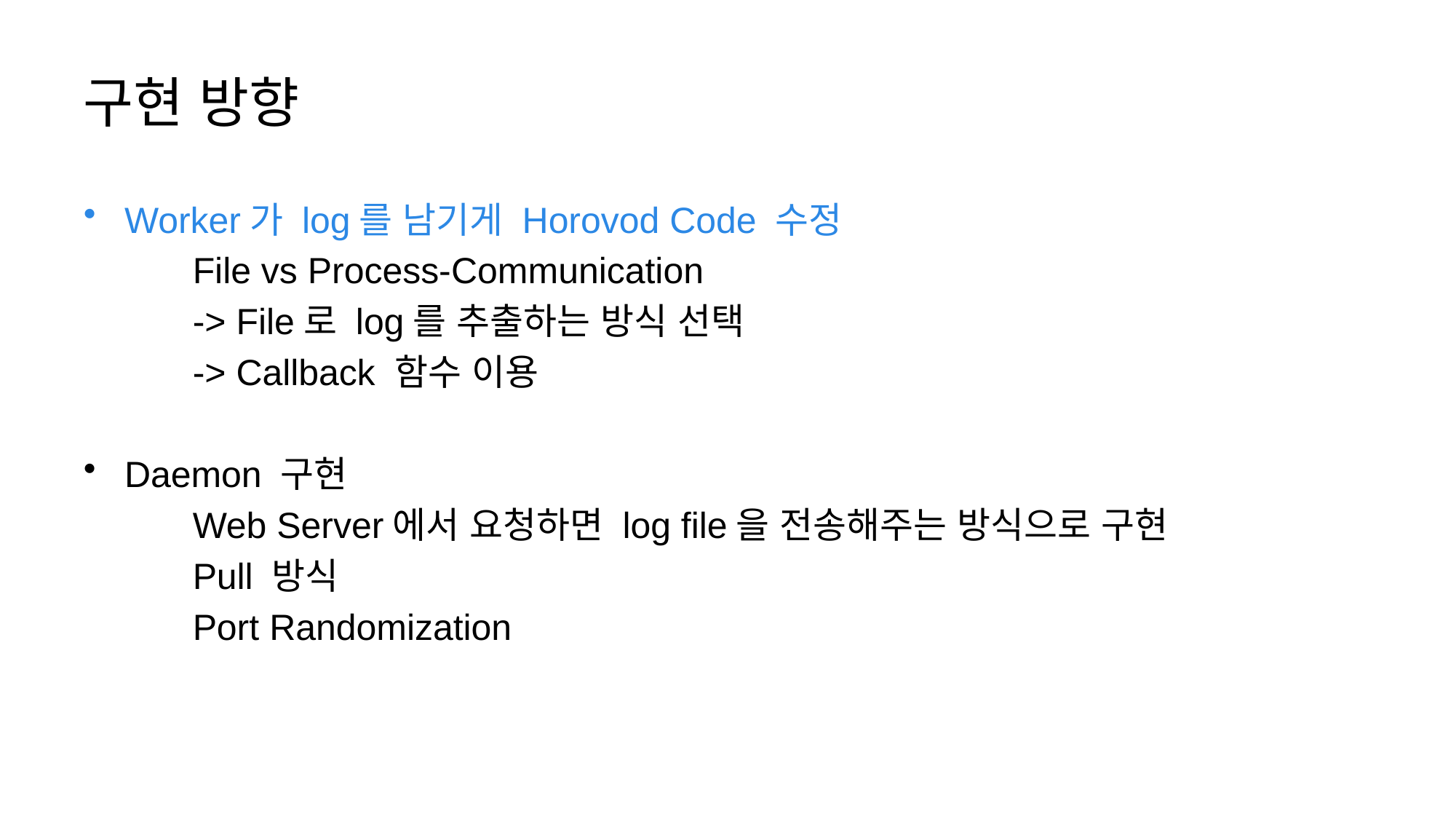

# 구현 방향
Worker가 log를 남기게 Horovod Code 수정
	File vs Process-Communication
	-> File로 log를 추출하는 방식 선택
	-> Callback 함수 이용

Daemon 구현
	Web Server에서 요청하면 log file을 전송해주는 방식으로 구현
	Pull 방식
	Port Randomization